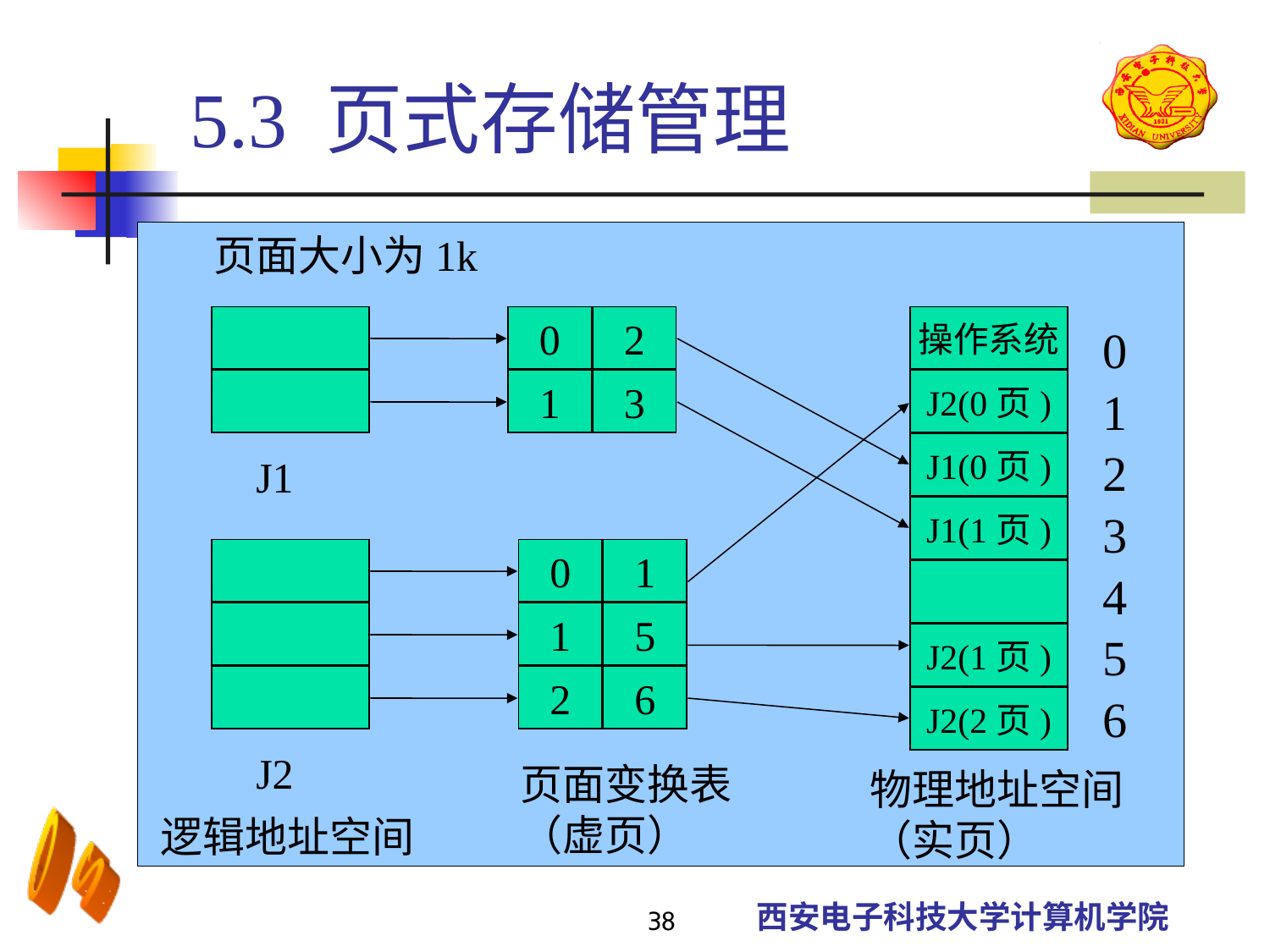

5.3 页式存储管理

页面大小为1k

0
2
操作系统
0
1
2
3
4
5
6

1
3
J2(0页)

J1(0页)
J1
J1(1页)

0
1

1
5
J2(1页)

2
6
J2(2页)

J2
页面变换表（虚页）
物理地址空间（实页）
逻辑地址空间
38